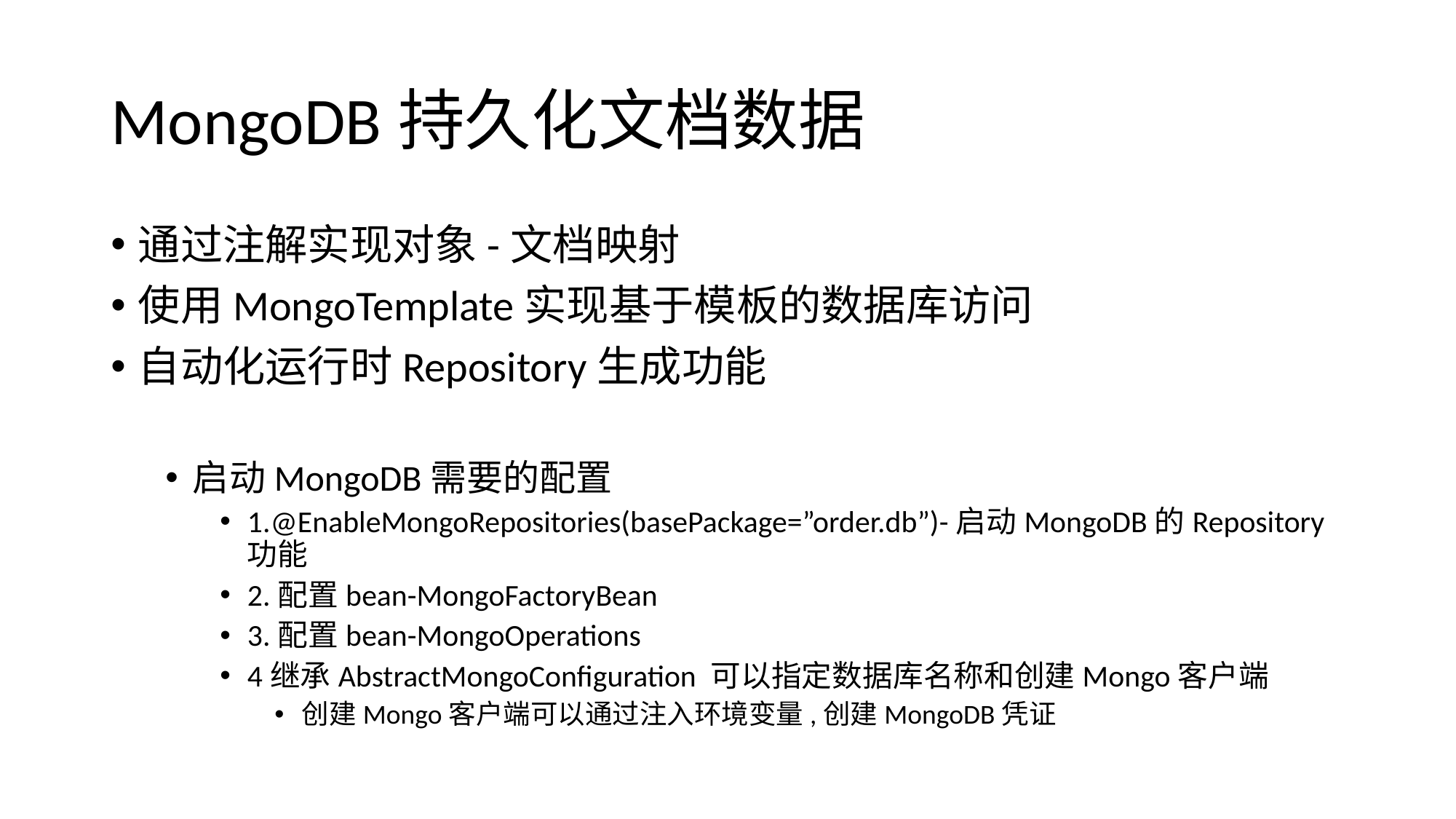

# MongoDB持久化文档数据
通过注解实现对象-文档映射
使用MongoTemplate实现基于模板的数据库访问
自动化运行时Repository生成功能

启动MongoDB需要的配置
1.@EnableMongoRepositories(basePackage=”order.db”)-启动MongoDB的Repository功能
2.配置bean-MongoFactoryBean
3.配置bean-MongoOperations
4继承AbstractMongoConfiguration 可以指定数据库名称和创建Mongo客户端
创建Mongo客户端可以通过注入环境变量,创建MongoDB凭证